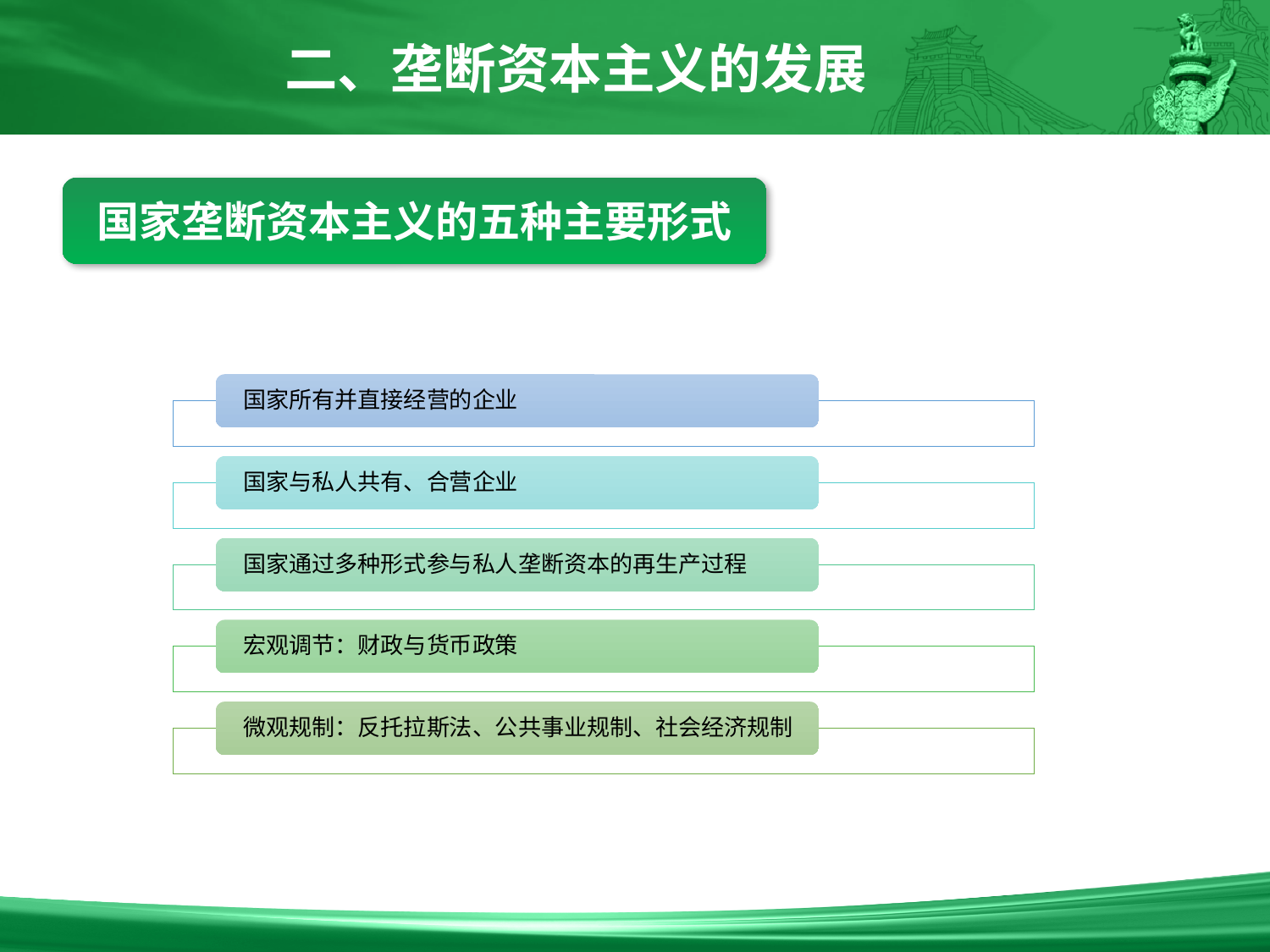

二、垄断资本主义的发展
国家垄断资本主义的五种主要形式
国家所有并直接经营的企业
国家与私人共有、合营企业
国家通过多种形式参与私人垄断资本的再生产过程
宏观调节：财政与货币政策
微观规制：反托拉斯法、公共事业规制、社会经济规制